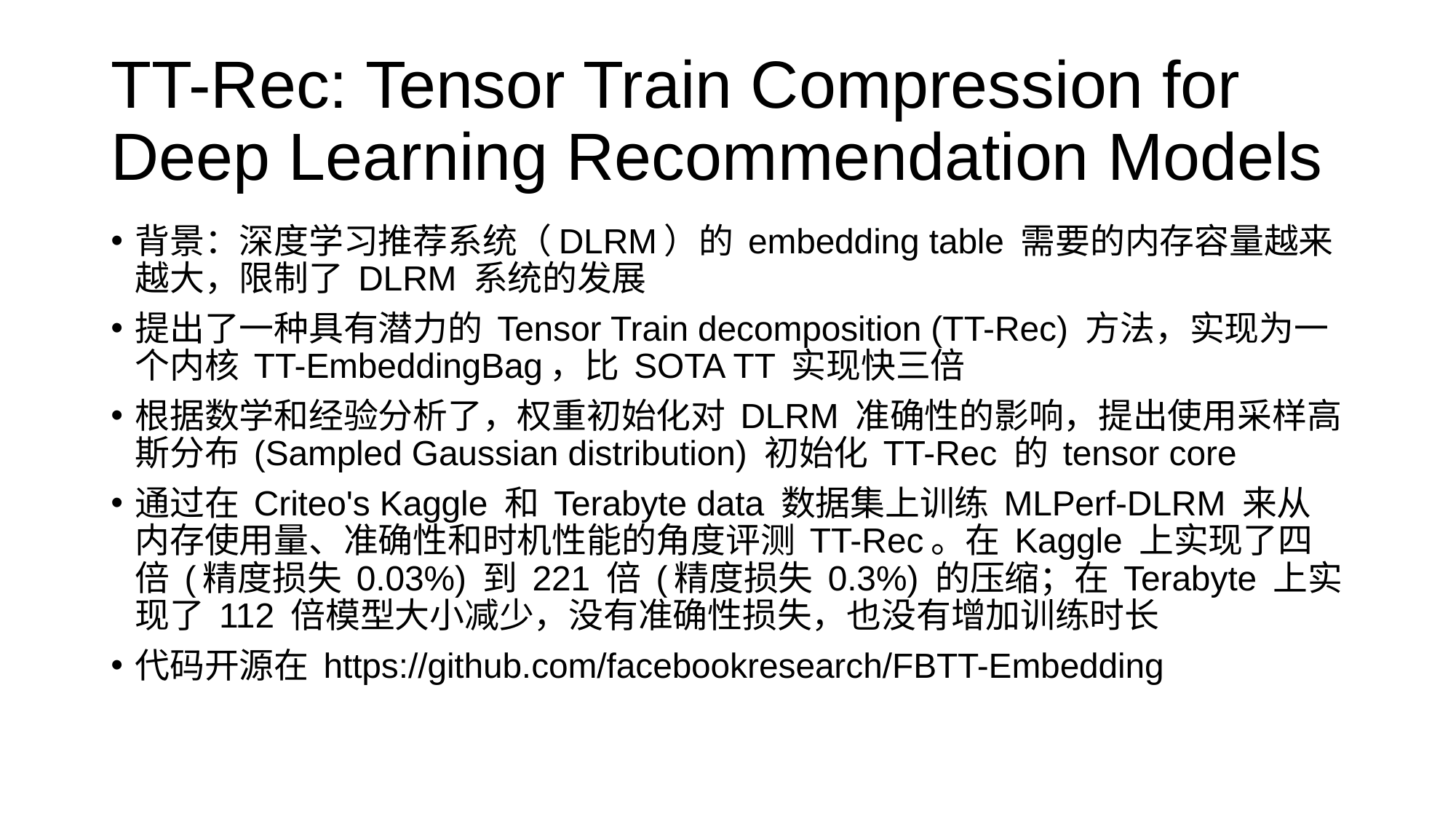

# TT-Rec: Tensor Train Compression for Deep Learning Recommendation Models
背景：深度学习推荐系统（DLRM）的 embedding table 需要的内存容量越来越大，限制了 DLRM 系统的发展
提出了一种具有潜力的 Tensor Train decomposition (TT-Rec) 方法，实现为一个内核 TT-EmbeddingBag，比 SOTA TT 实现快三倍
根据数学和经验分析了，权重初始化对 DLRM 准确性的影响，提出使用采样高斯分布 (Sampled Gaussian distribution) 初始化 TT-Rec 的 tensor core
通过在 Criteo's Kaggle 和 Terabyte data 数据集上训练 MLPerf-DLRM 来从内存使用量、准确性和时机性能的角度评测 TT-Rec。在 Kaggle 上实现了四倍 (精度损失 0.03%) 到 221 倍 (精度损失 0.3%) 的压缩；在 Terabyte 上实现了 112 倍模型大小减少，没有准确性损失，也没有增加训练时长
代码开源在 https://github.com/facebookresearch/FBTT-Embedding